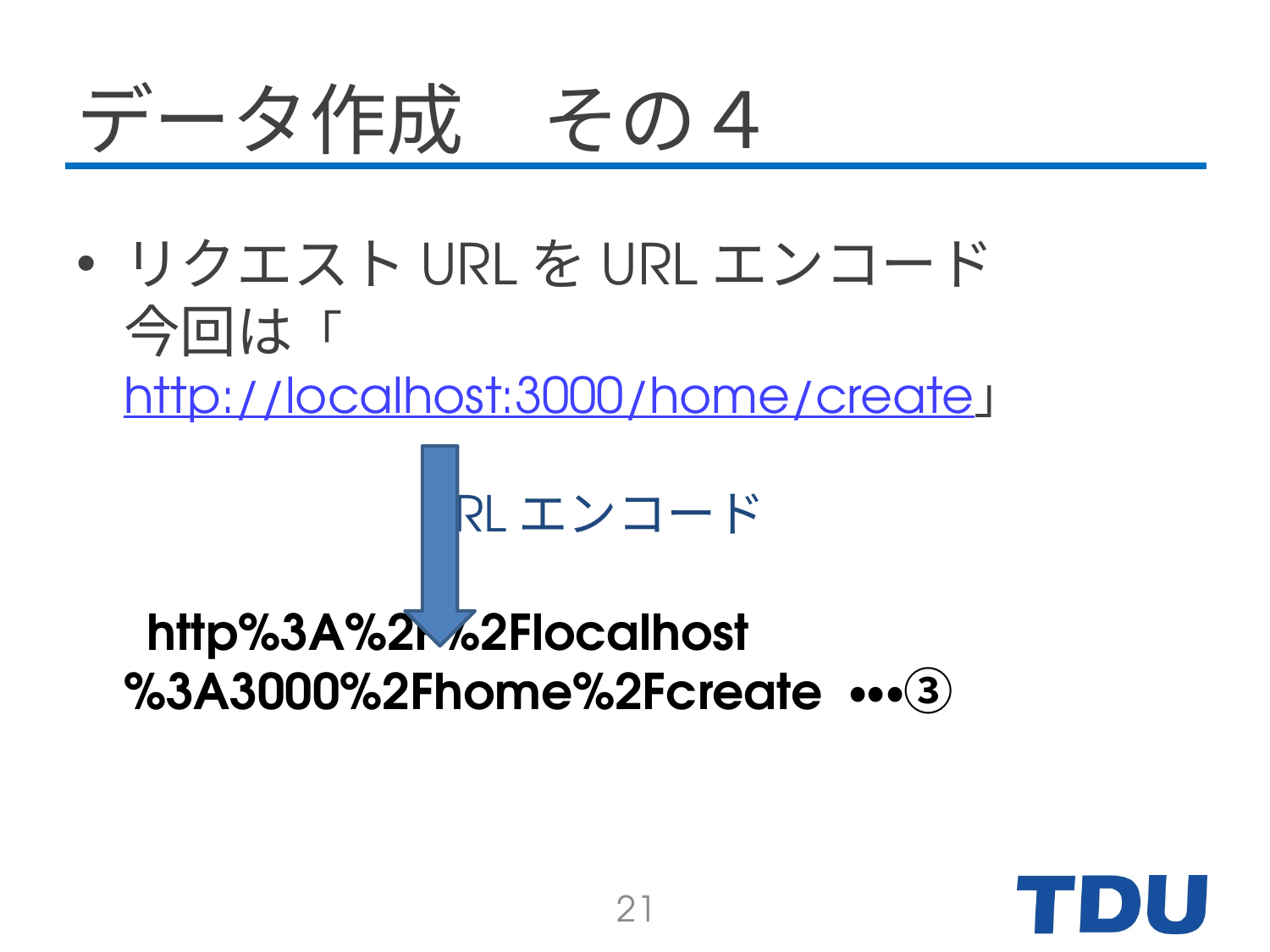

# データ作成　その４
リクエストURLをURLエンコード
今回は「 http://localhost:3000/home/create」
                          URLエンコード
 http%3A%2F%2Flocalhost%3A3000%2Fhome%2Fcreate ・・・③

21